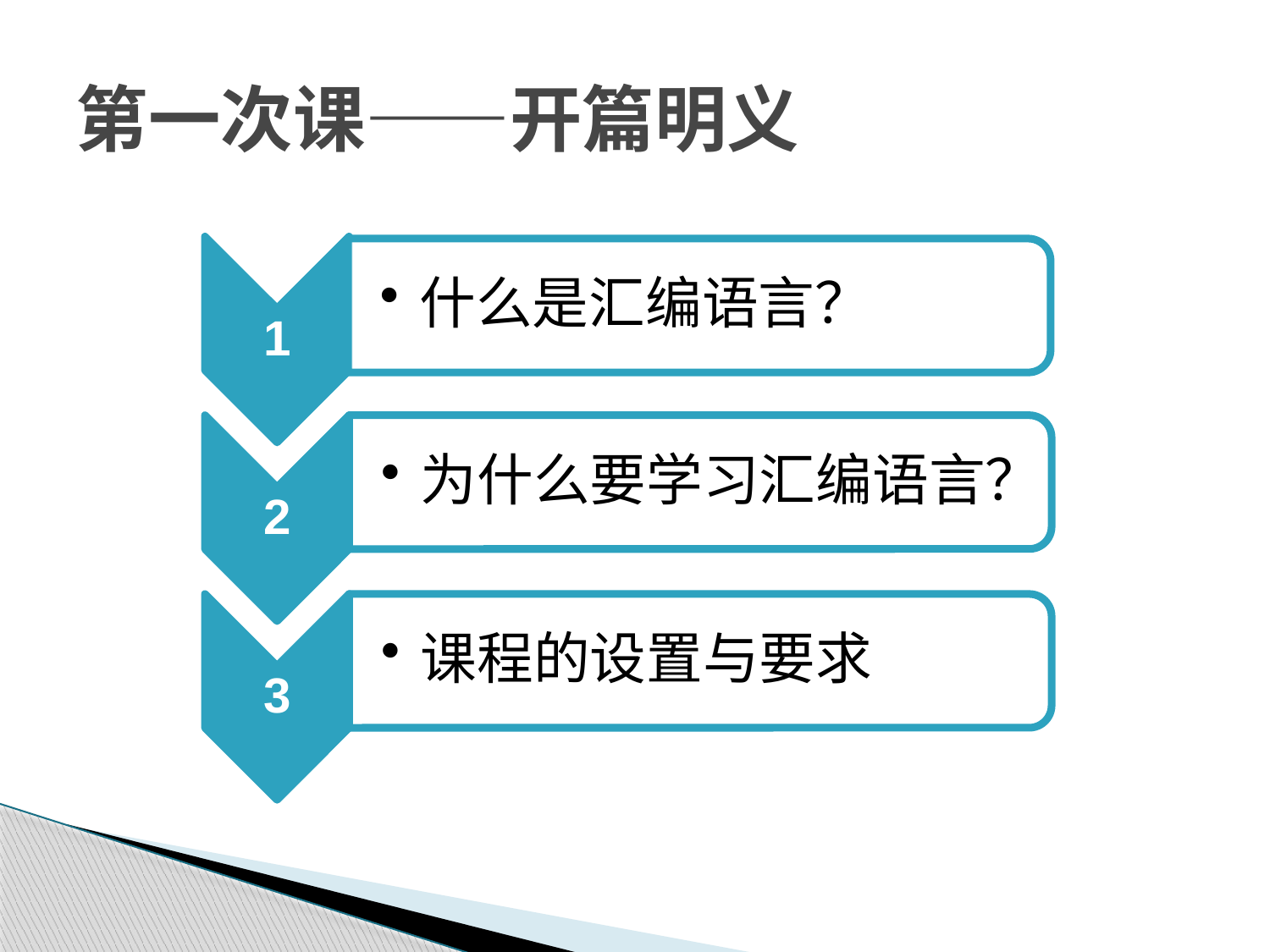

# 第一次课——开篇明义
1
什么是汇编语言？
2
为什么要学习汇编语言？
3
课程的设置与要求